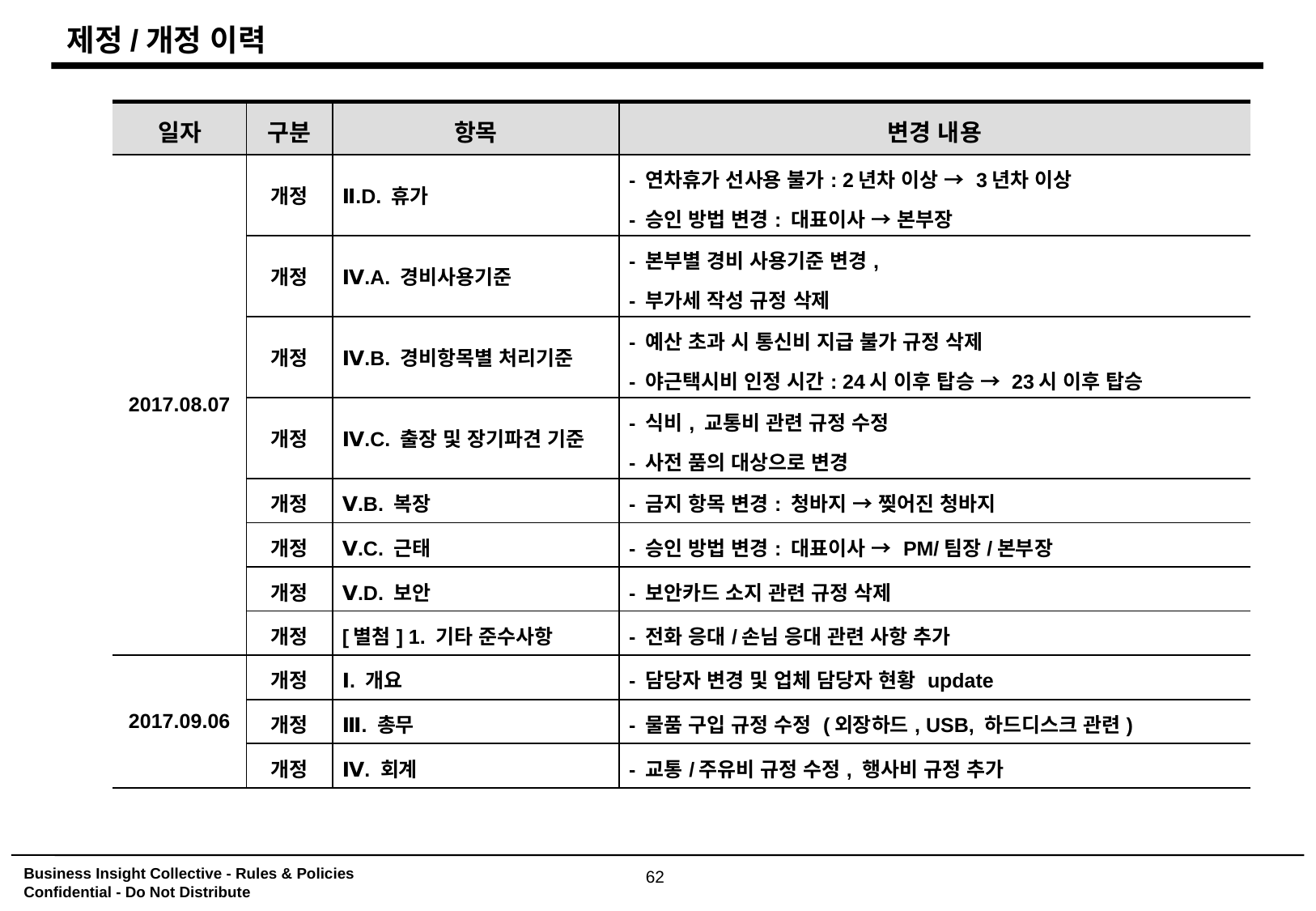

제정/개정 이력
| 일자 | 구분 | 항목 | 변경 내용 |
| --- | --- | --- | --- |
| 2017.08.07 | 개정 | Ⅱ.D. 휴가 | - 연차휴가 선사용 불가: 2년차 이상 → 3년차 이상 - 승인 방법 변경: 대표이사 → 본부장 |
|  | 개정 | Ⅳ.A. 경비사용기준 | - 본부별 경비 사용기준 변경, - 부가세 작성 규정 삭제 |
|  | 개정 | Ⅳ.B. 경비항목별 처리기준 | - 예산 초과 시 통신비 지급 불가 규정 삭제 - 야근택시비 인정 시간: 24시 이후 탑승 → 23시 이후 탑승 |
|  | 개정 | Ⅳ.C. 출장 및 장기파견 기준 | - 식비, 교통비 관련 규정 수정 - 사전 품의 대상으로 변경 |
|  | 개정 | Ⅴ.B. 복장 | - 금지 항목 변경: 청바지 → 찢어진 청바지 |
|  | 개정 | Ⅴ.C. 근태 | - 승인 방법 변경: 대표이사 → PM/팀장/본부장 |
|  | 개정 | Ⅴ.D. 보안 | - 보안카드 소지 관련 규정 삭제 |
|  | 개정 | [별첨] 1. 기타 준수사항 | - 전화 응대/손님 응대 관련 사항 추가 |
| 2017.09.06 | 개정 | Ⅰ. 개요 | - 담당자 변경 및 업체 담당자 현황 update |
|  | 개정 | Ⅲ. 총무 | - 물품 구입 규정 수정 (외장하드, USB, 하드디스크 관련) |
|  | 개정 | Ⅳ. 회계 | - 교통/주유비 규정 수정, 행사비 규정 추가 |